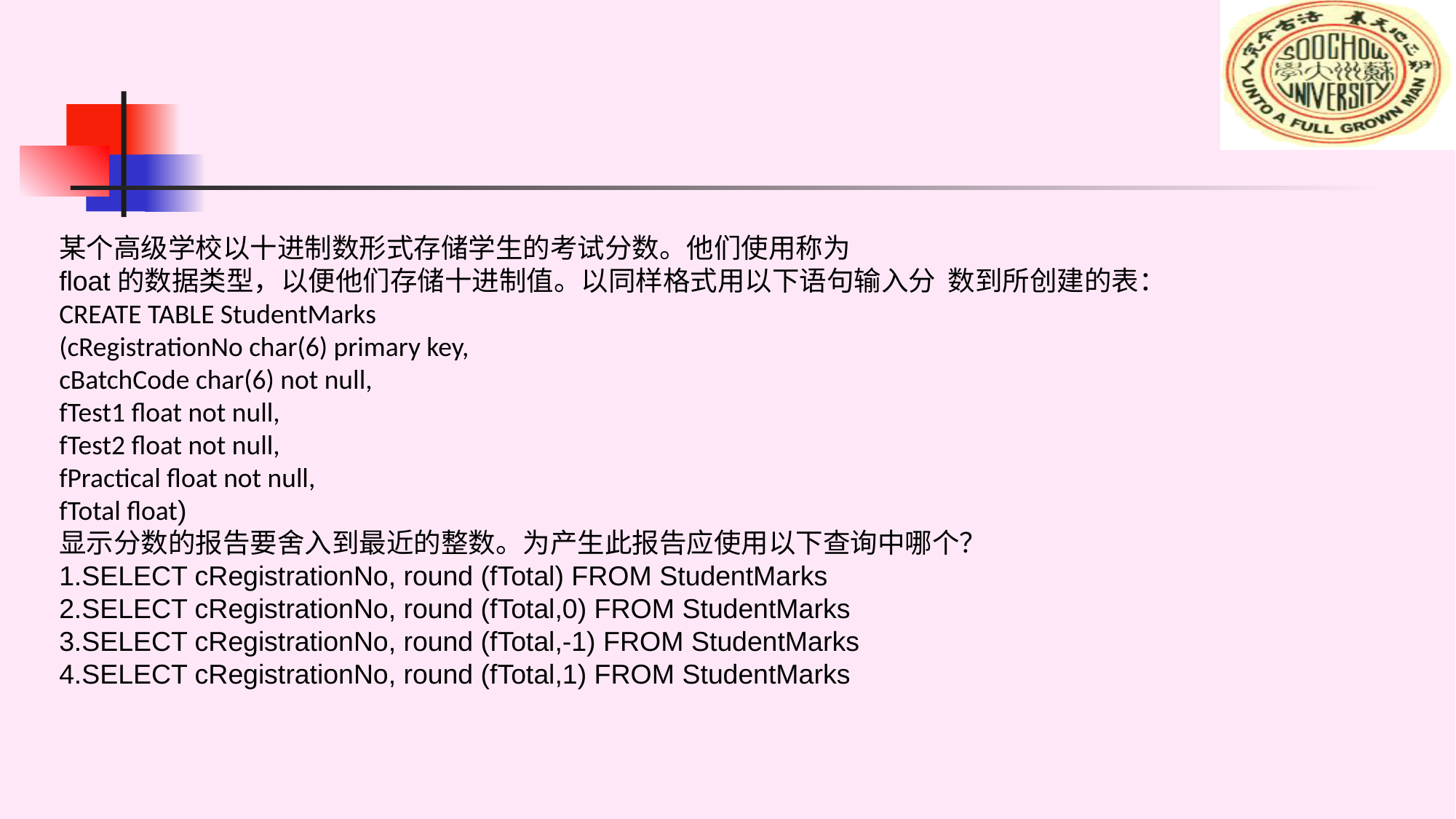

某个高级学校以十进制数形式存储学生的考试分数。他们使用称为
float的数据类型，以便他们存储十进制值。以同样格式用以下语句输入分  数到所创建的表：
CREATE TABLE StudentMarks
(cRegistrationNo char(6) primary key,
cBatchCode char(6) not null,
fTest1 float not null,
fTest2 float not null,
fPractical float not null,
fTotal float)
显示分数的报告要舍入到最近的整数。为产生此报告应使用以下查询中哪个？
1.SELECT cRegistrationNo, round (fTotal) FROM StudentMarks
2.SELECT cRegistrationNo, round (fTotal,0) FROM StudentMarks
3.SELECT cRegistrationNo, round (fTotal,-1) FROM StudentMarks
4.SELECT cRegistrationNo, round (fTotal,1) FROM StudentMarks